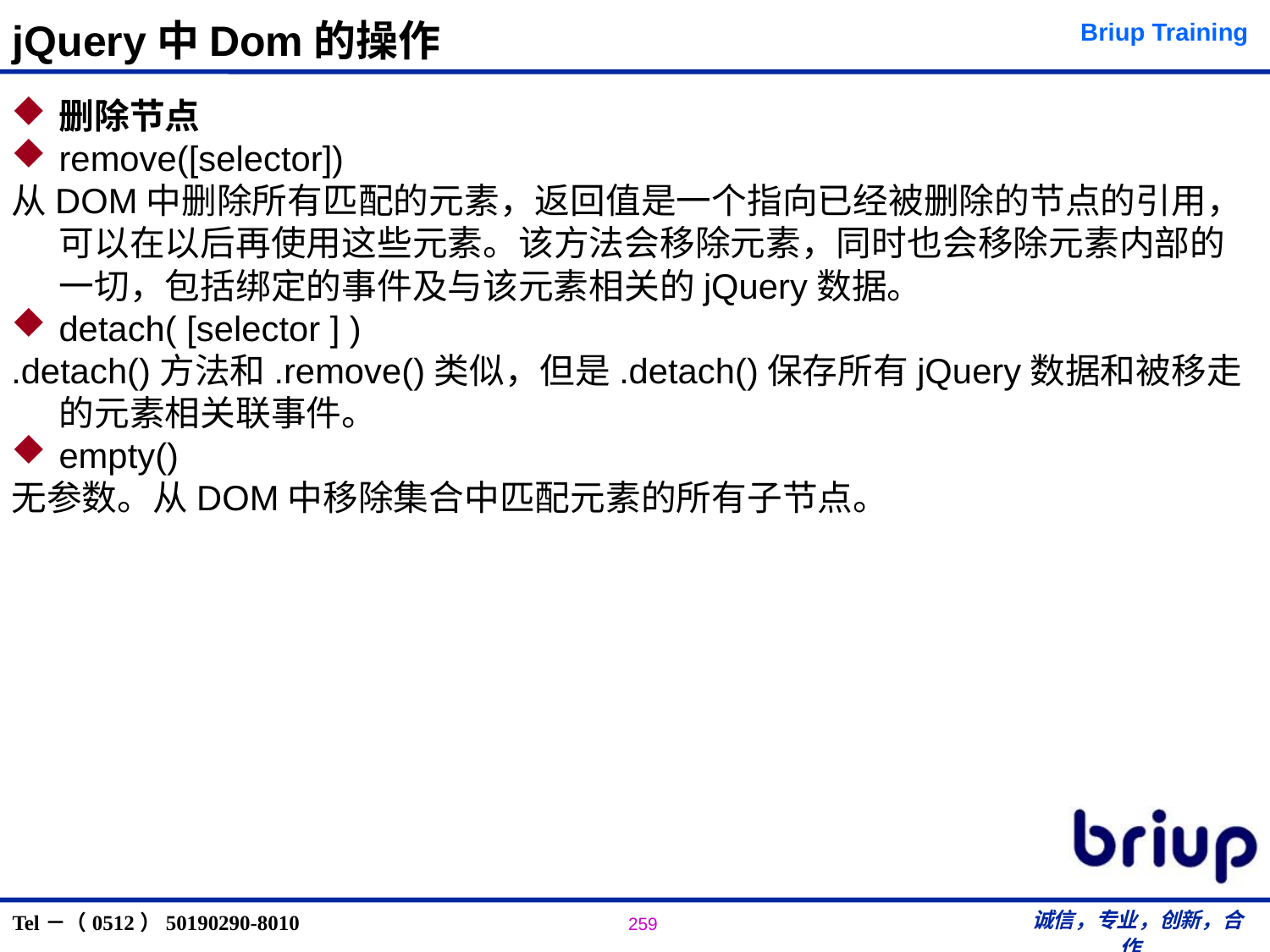

# jQuery中Dom的操作
删除节点
remove([selector])
从DOM中删除所有匹配的元素，返回值是一个指向已经被删除的节点的引用，可以在以后再使用这些元素。该方法会移除元素，同时也会移除元素内部的一切，包括绑定的事件及与该元素相关的jQuery数据。
detach( [selector ] )
.detach()方法和.remove()类似，但是.detach()保存所有jQuery数据和被移走的元素相关联事件。
empty()
无参数。从DOM中移除集合中匹配元素的所有子节点。